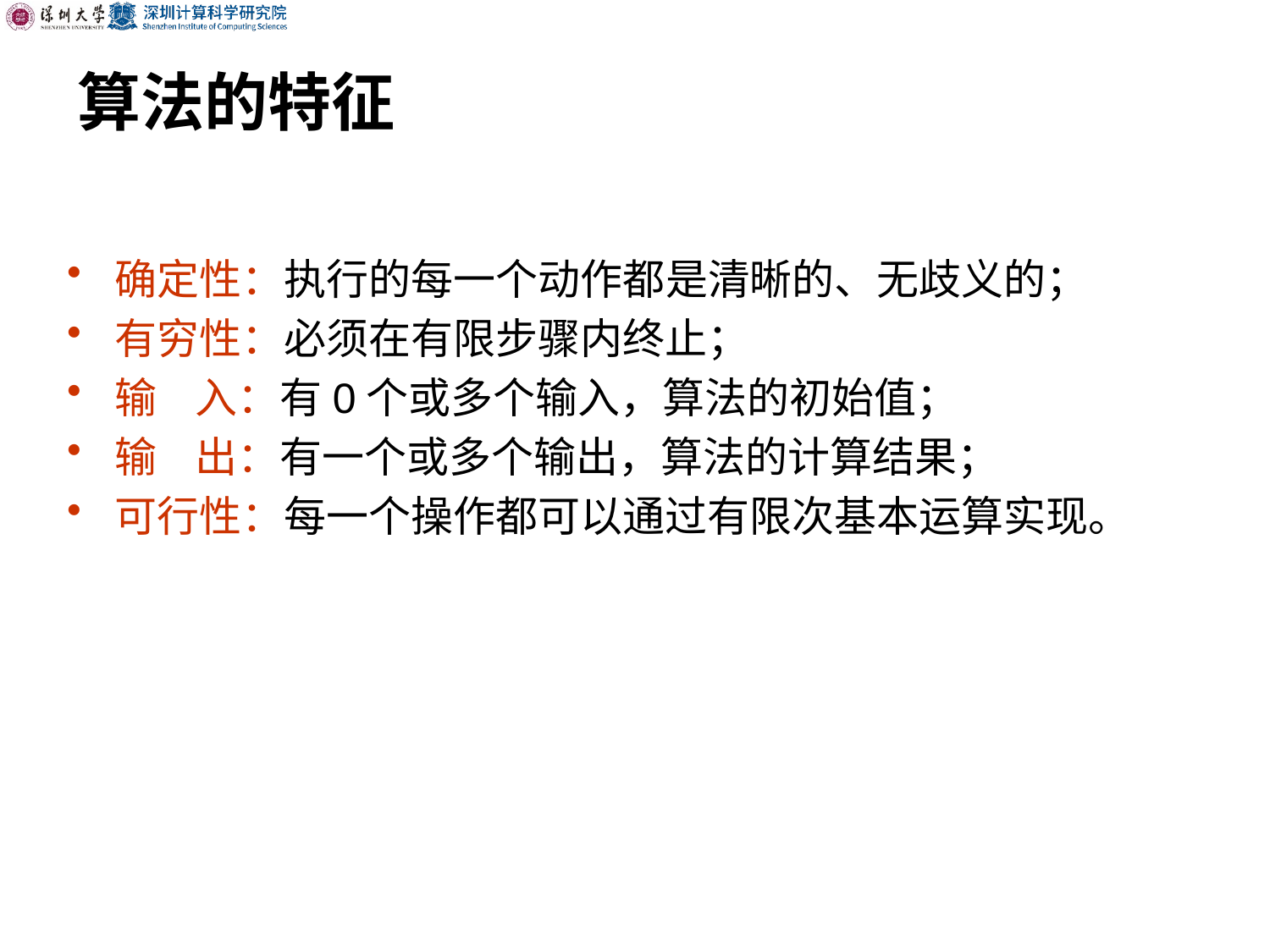

算法的特征
确定性：执行的每一个动作都是清晰的、无歧义的；
有穷性：必须在有限步骤内终止；
输    入：有0个或多个输入，算法的初始值；
输    出：有一个或多个输出，算法的计算结果；
可行性：每一个操作都可以通过有限次基本运算实现。